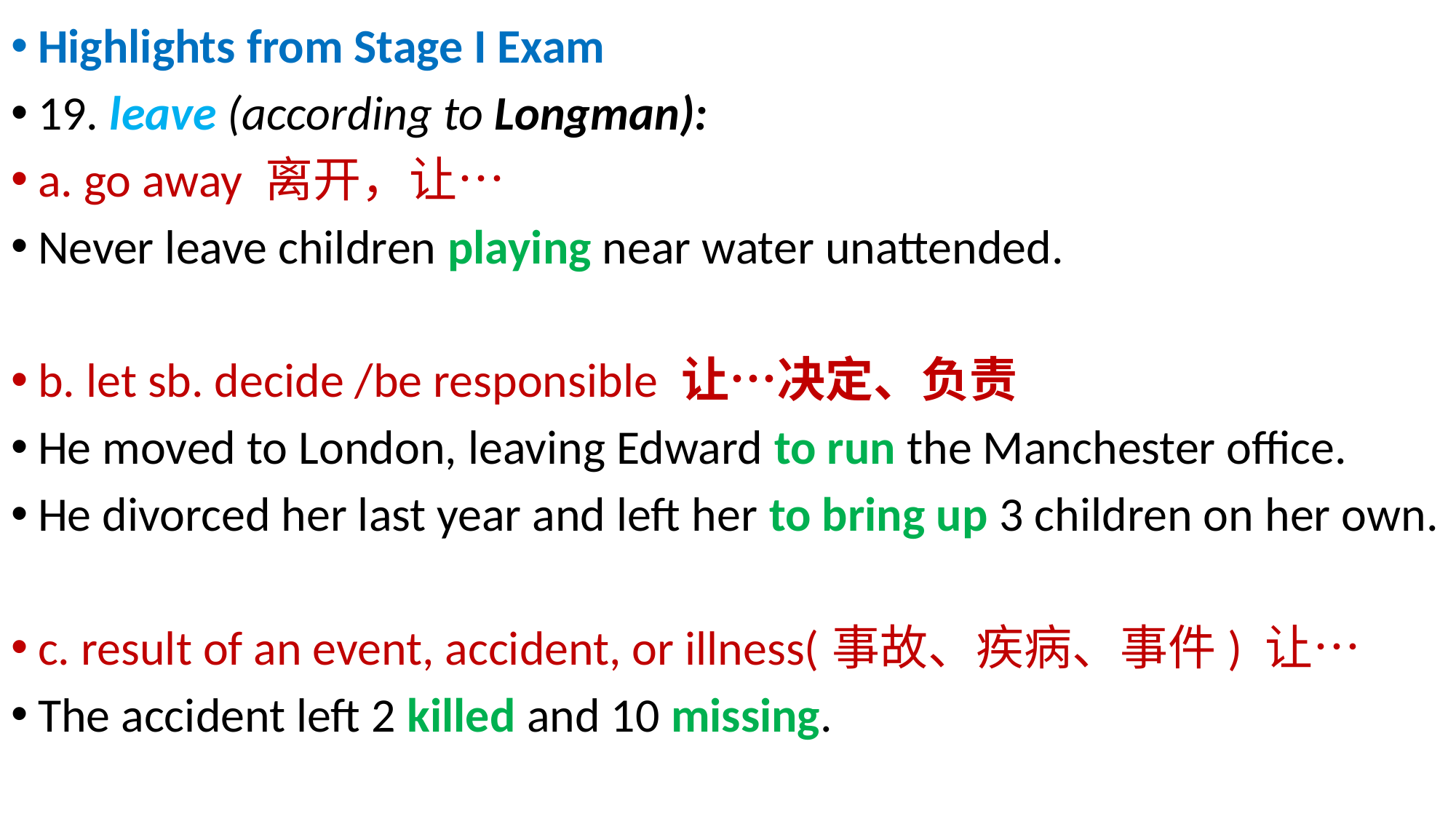

Highlights from Stage I Exam
19. leave (according to Longman):
a. go away 离开，让…
Never leave children playing near water unattended.

b. let sb. decide /be responsible 让…决定、负责
He moved to London, leaving Edward to run the Manchester office.
He divorced her last year and left her to bring up 3 children on her own.

c. result of an event, accident, or illness(事故、疾病、事件) 让…
The accident left 2 killed and 10 missing.